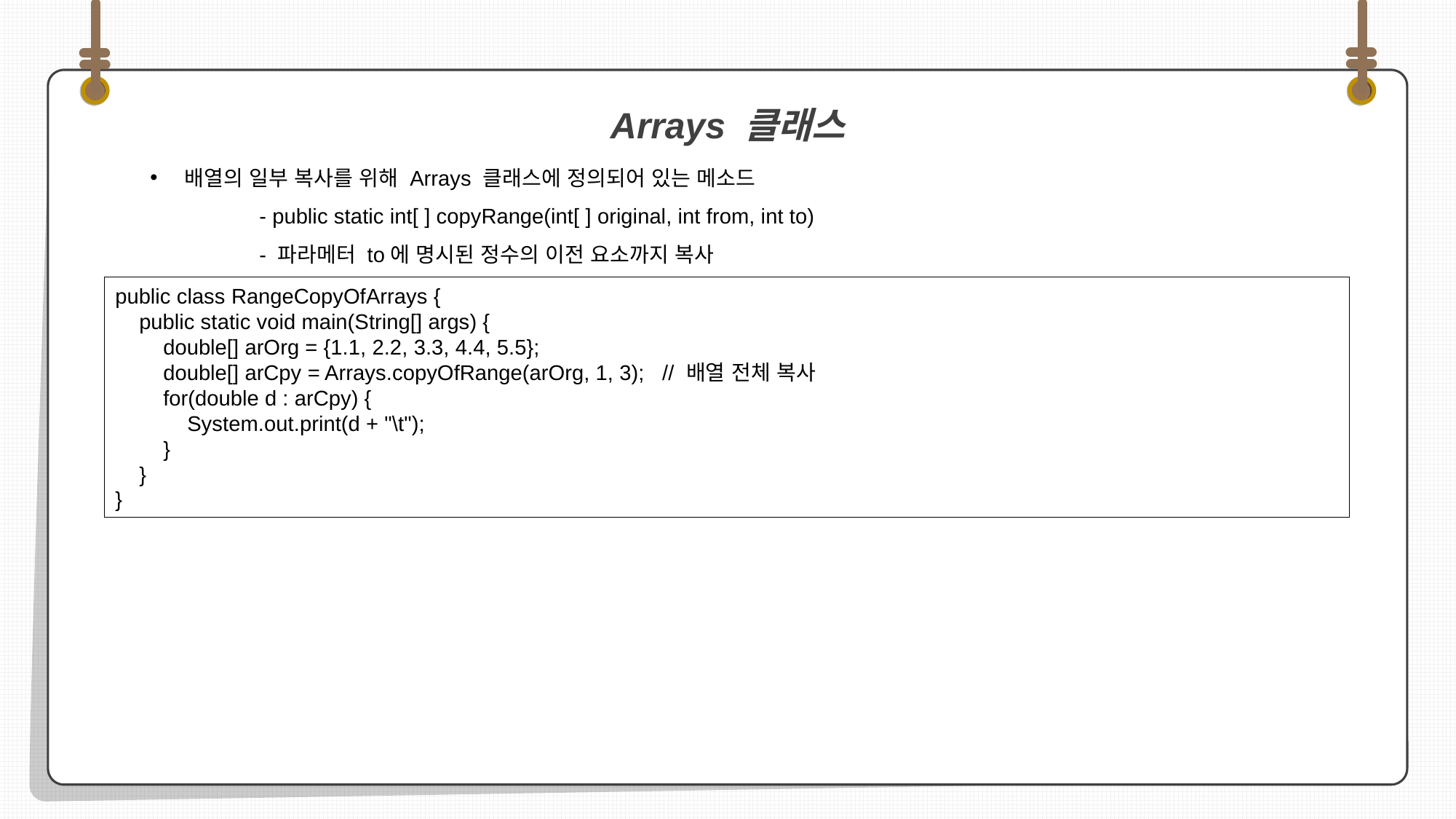

배열의 일부 복사를 위해 Arrays 클래스에 정의되어 있는 메소드
	- public static int[ ] copyRange(int[ ] original, int from, int to)
	- 파라메터 to에 명시된 정수의 이전 요소까지 복사

Arrays 클래스

public class RangeCopyOfArrays {
    public static void main(String[] args) {
        double[] arOrg = {1.1, 2.2, 3.3, 4.4, 5.5};
        double[] arCpy = Arrays.copyOfRange(arOrg, 1, 3);   // 배열 전체 복사
        for(double d : arCpy) {
            System.out.print(d + "\t");
        }
    }
}